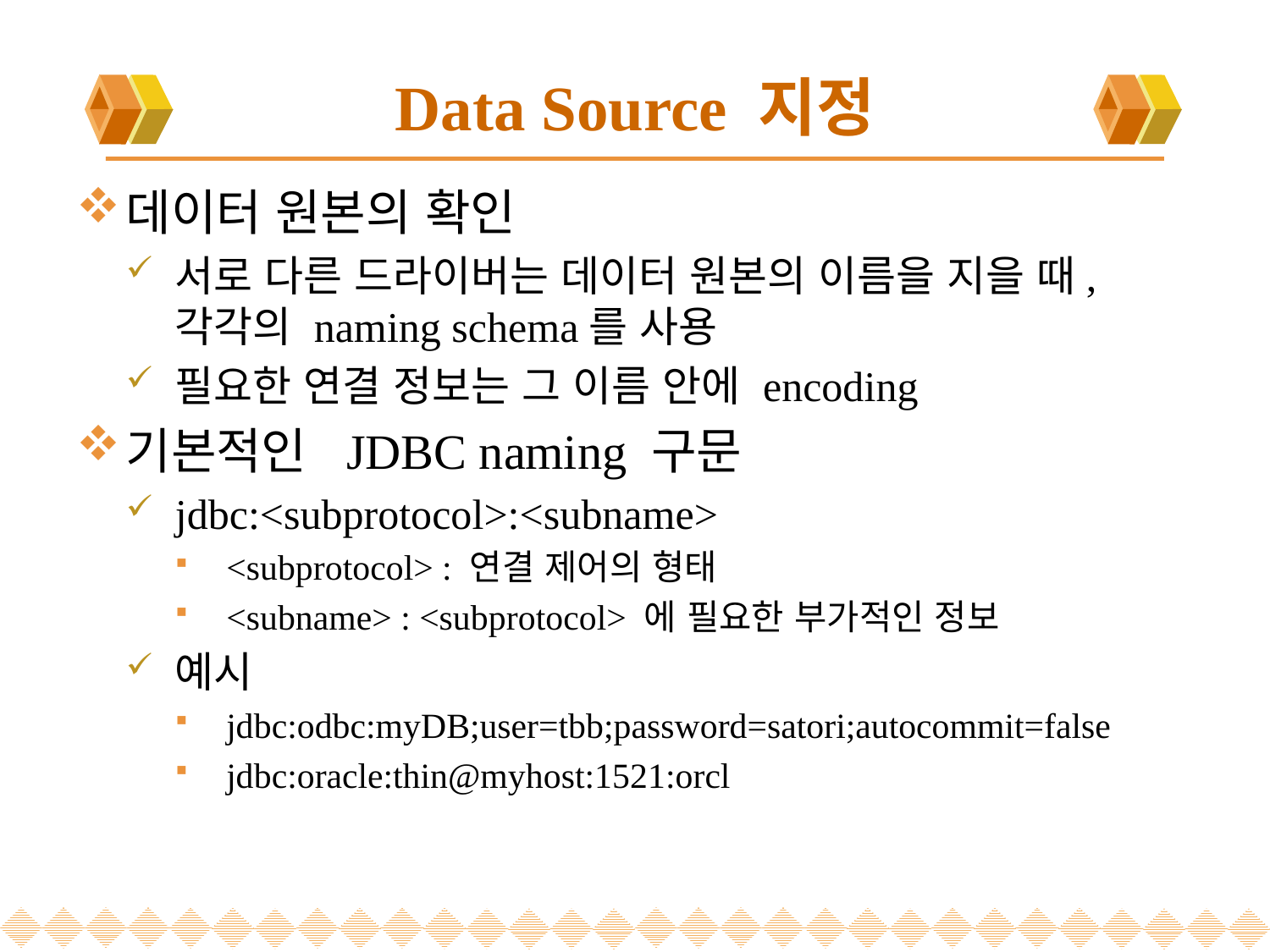

# Data Source 지정
데이터 원본의 확인
서로 다른 드라이버는 데이터 원본의 이름을 지을 때, 각각의 naming schema를 사용
필요한 연결 정보는 그 이름 안에 encoding
기본적인  JDBC naming 구문
jdbc:<subprotocol>:<subname>
<subprotocol> : 연결 제어의 형태
<subname> : <subprotocol> 에 필요한 부가적인 정보
예시
jdbc:odbc:myDB;user=tbb;password=satori;autocommit=false
jdbc:oracle:thin@myhost:1521:orcl